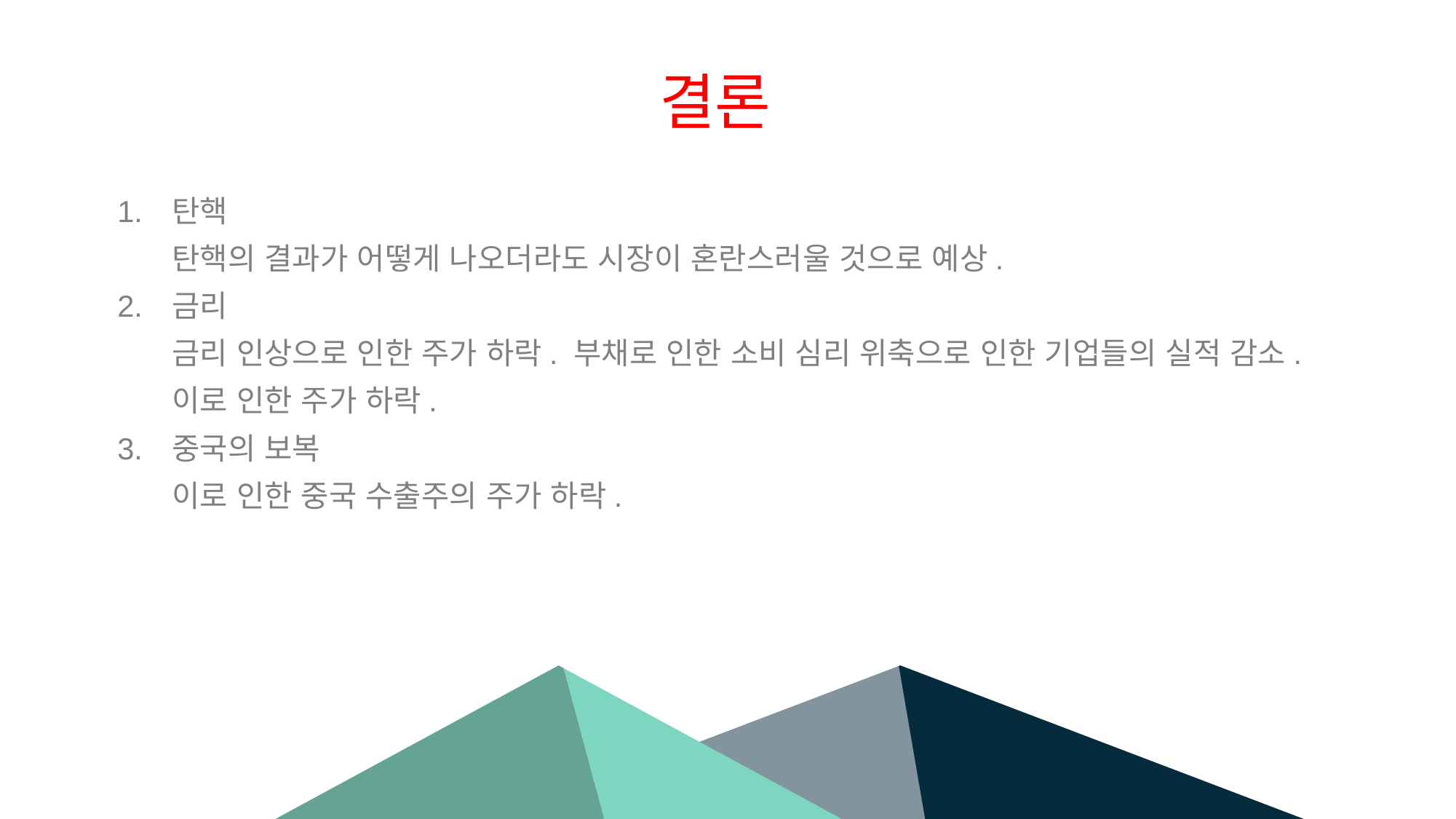

결론
탄핵
탄핵의 결과가 어떻게 나오더라도 시장이 혼란스러울 것으로 예상.
금리
금리 인상으로 인한 주가 하락. 부채로 인한 소비 심리 위축으로 인한 기업들의 실적 감소. 이로 인한 주가 하락.
중국의 보복
이로 인한 중국 수출주의 주가 하락.